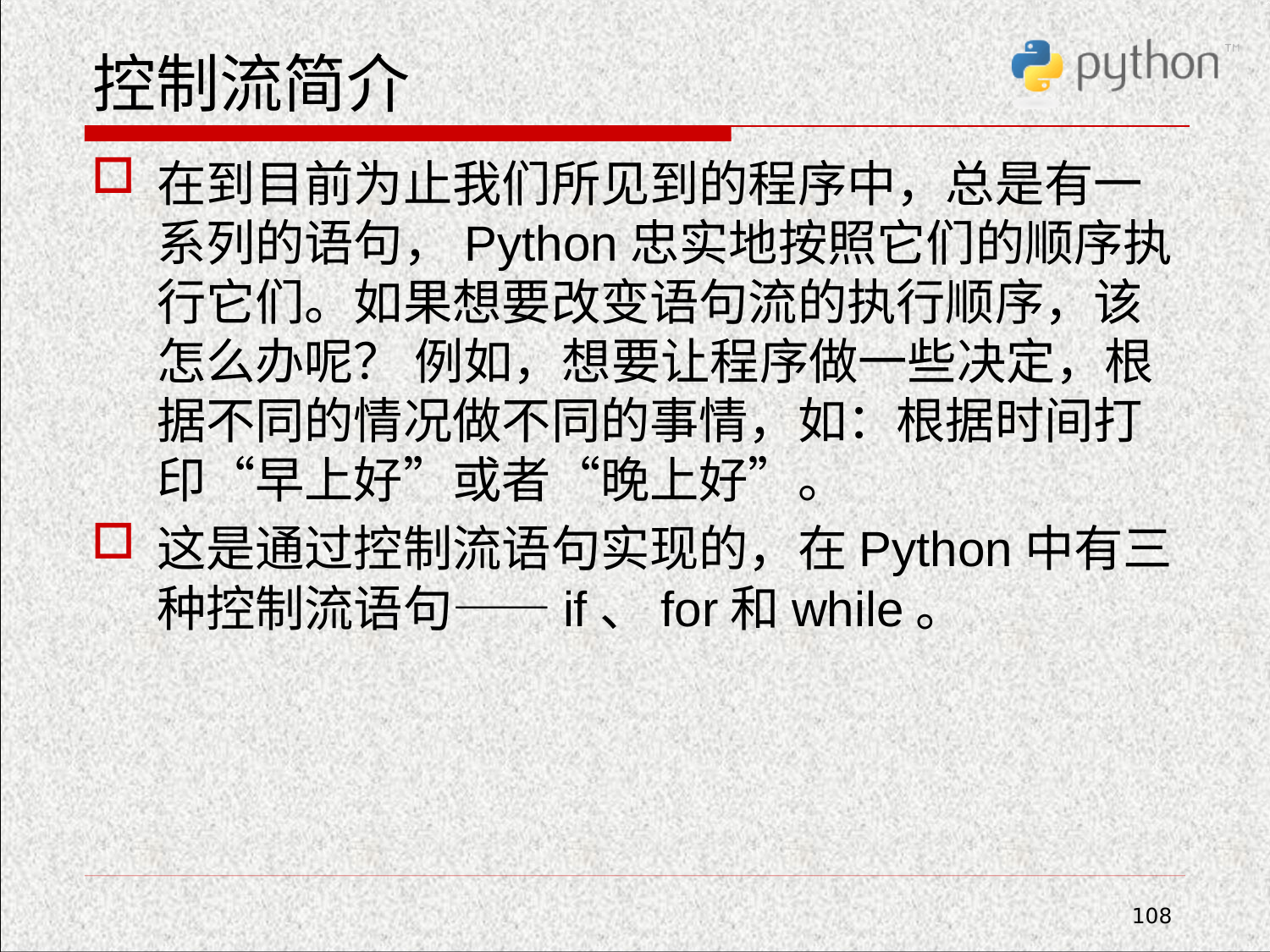

# 控制流简介
在到目前为止我们所见到的程序中，总是有一系列的语句，Python忠实地按照它们的顺序执行它们。如果想要改变语句流的执行顺序，该怎么办呢？ 例如，想要让程序做一些决定，根据不同的情况做不同的事情，如：根据时间打印“早上好”或者“晚上好”。
这是通过控制流语句实现的，在Python中有三种控制流语句——if、for和while。

108